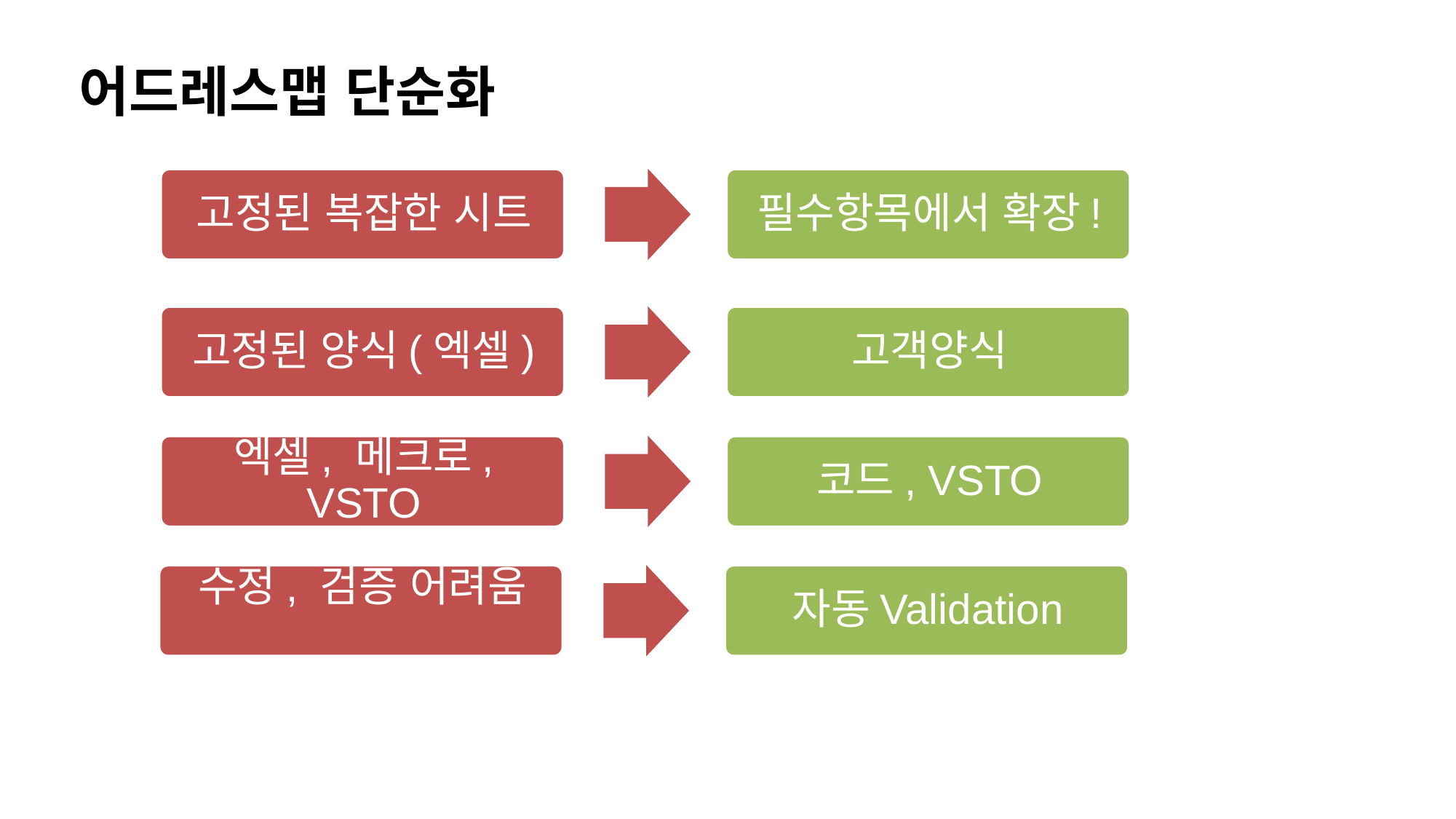

# 어드레스맵 단순화
고정된 복잡한 시트

필수항목에서 확장!
고정된 양식(엑셀)

고객양식
엑셀, 메크로, VSTO

코드, VSTO
수정, 검증 어려움

자동Validation